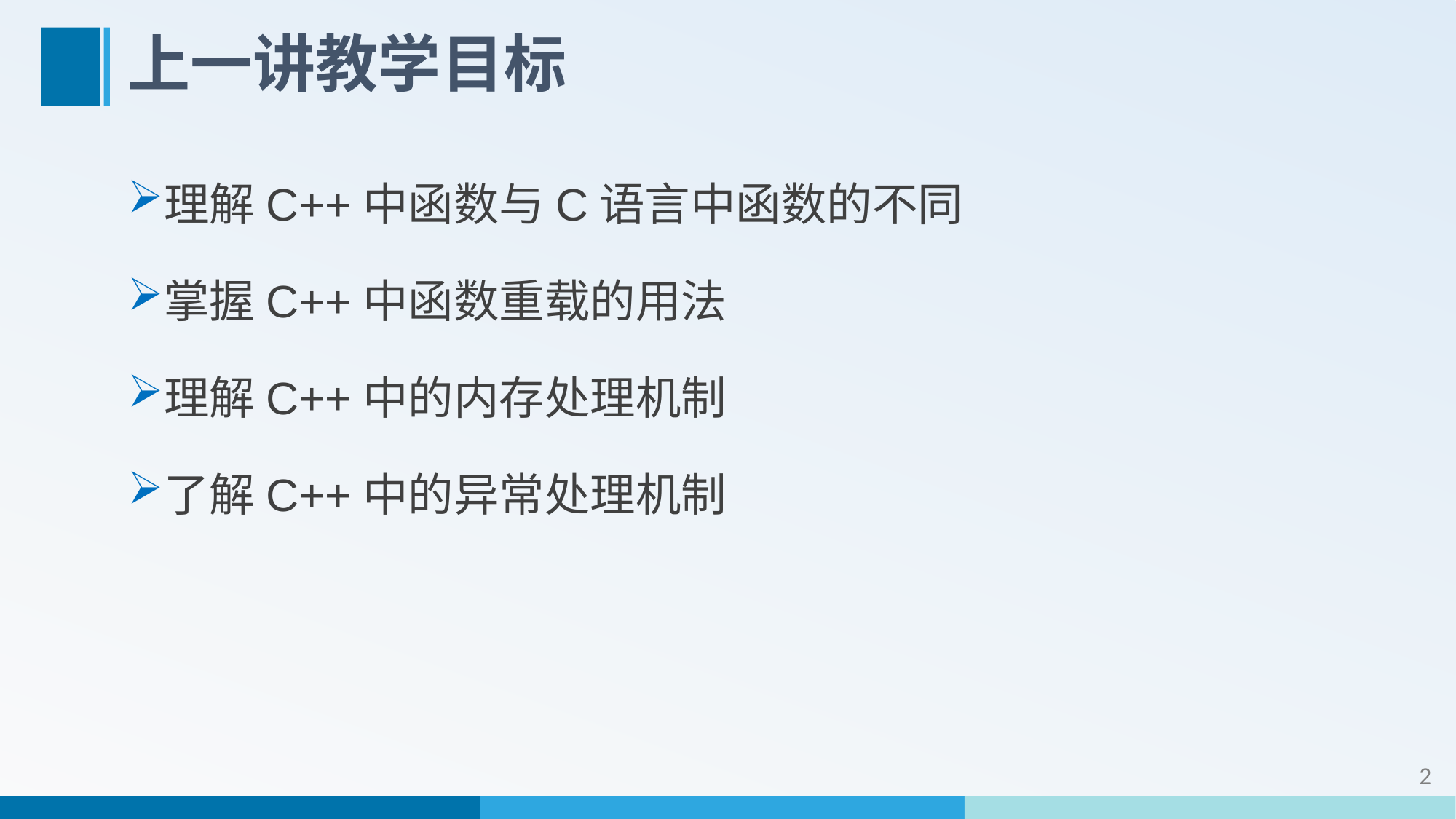

# 上一讲教学目标
理解C++中函数与C语言中函数的不同
掌握C++中函数重载的用法
理解C++中的内存处理机制
了解C++中的异常处理机制